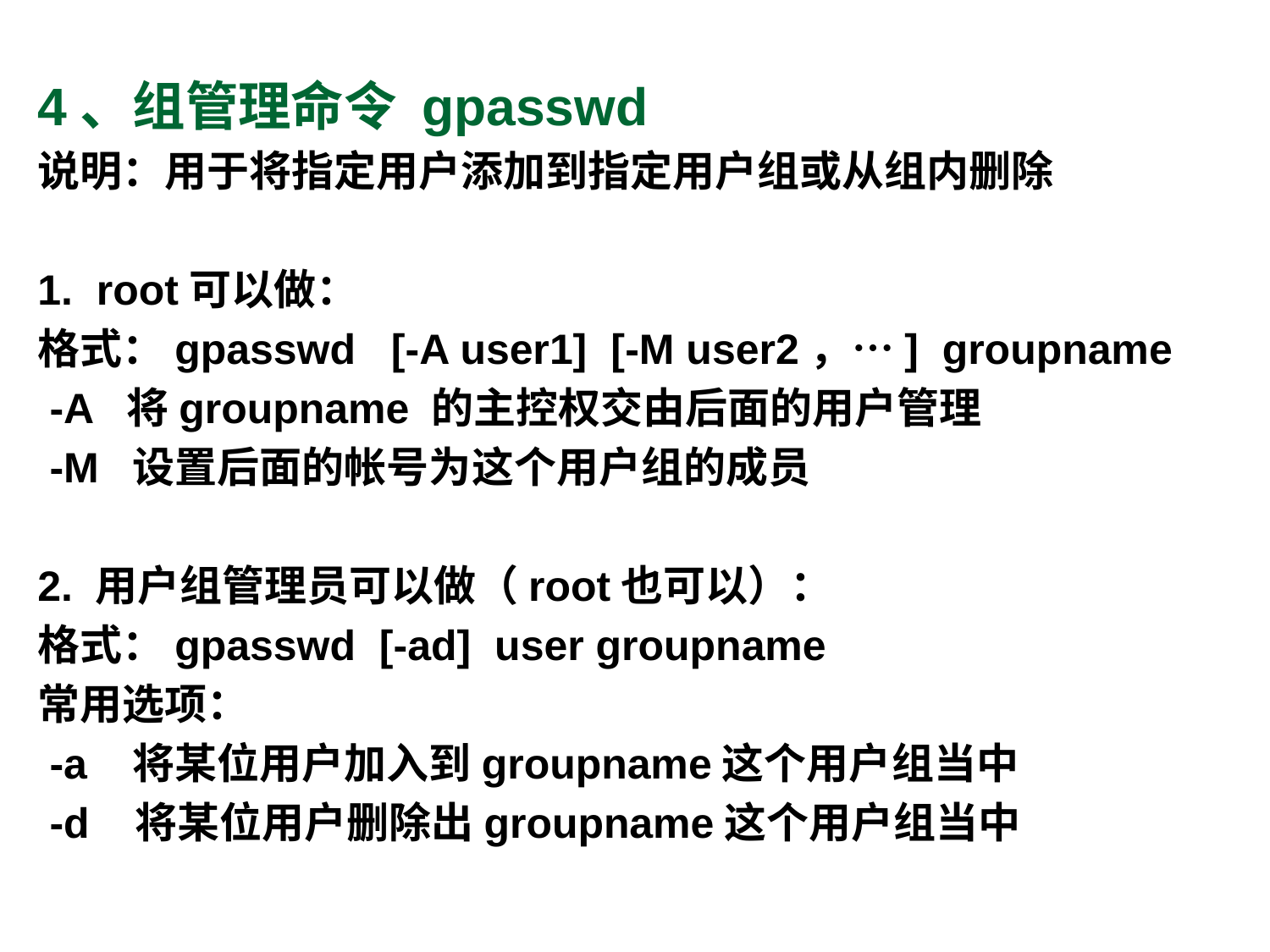

4、组管理命令 gpasswd
说明：用于将指定用户添加到指定用户组或从组内删除

1.  root可以做：
格式：gpasswd   [-A user1]  [-M user2，…]  groupname
 -A  将groupname 的主控权交由后面的用户管理
 -M  设置后面的帐号为这个用户组的成员

2. 用户组管理员可以做（root也可以）：
格式：gpasswd  [-ad]  user groupname
常用选项：
 -a   将某位用户加入到groupname这个用户组当中
 -d   将某位用户删除出groupname这个用户组当中